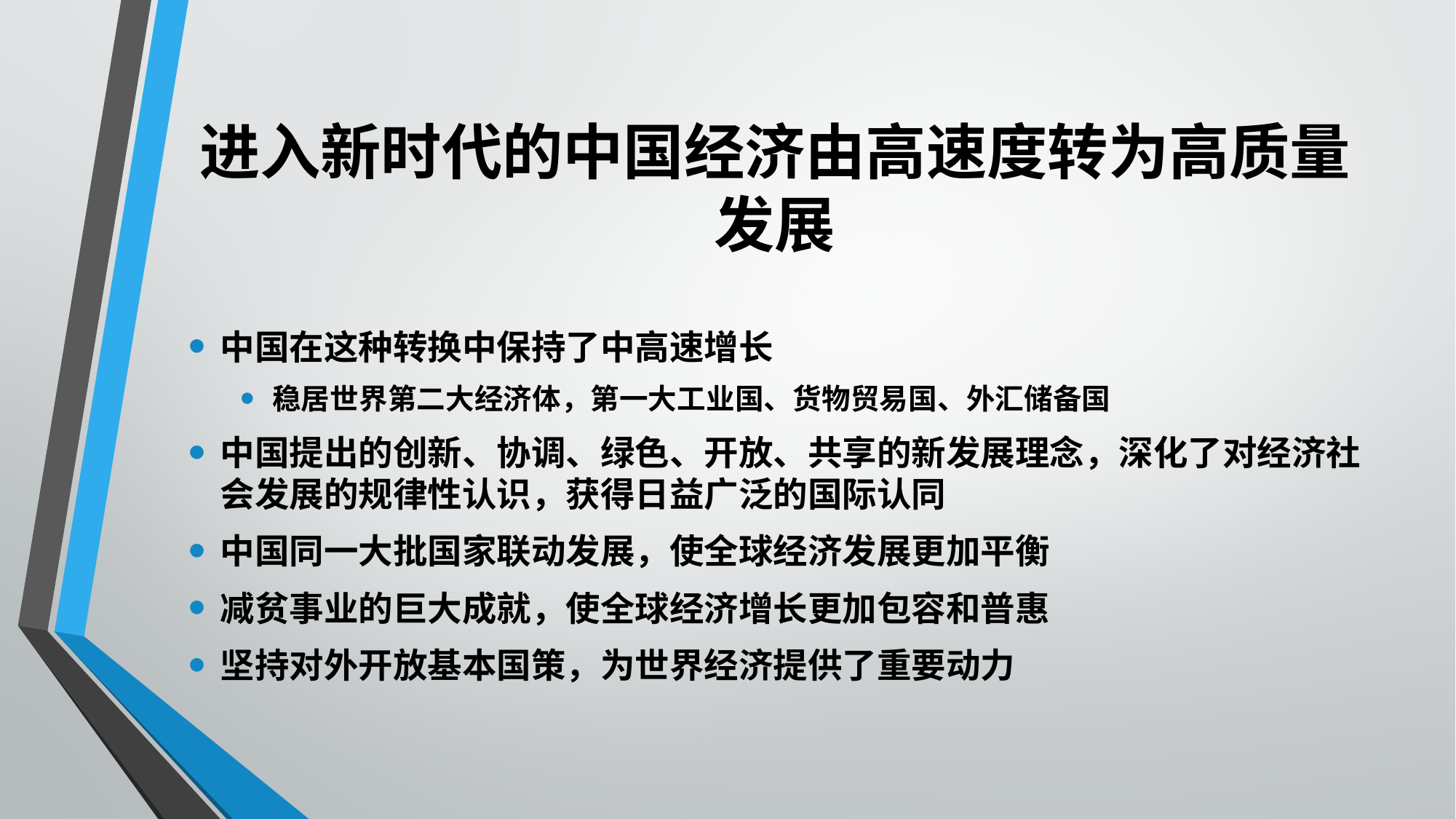

# 进入新时代的中国经济由高速度转为高质量发展
中国在这种转换中保持了中高速增长
稳居世界第二大经济体，第一大工业国、货物贸易国、外汇储备国
中国提出的创新、协调、绿色、开放、共享的新发展理念，深化了对经济社会发展的规律性认识，获得日益广泛的国际认同
中国同一大批国家联动发展，使全球经济发展更加平衡
减贫事业的巨大成就，使全球经济增长更加包容和普惠
坚持对外开放基本国策，为世界经济提供了重要动力